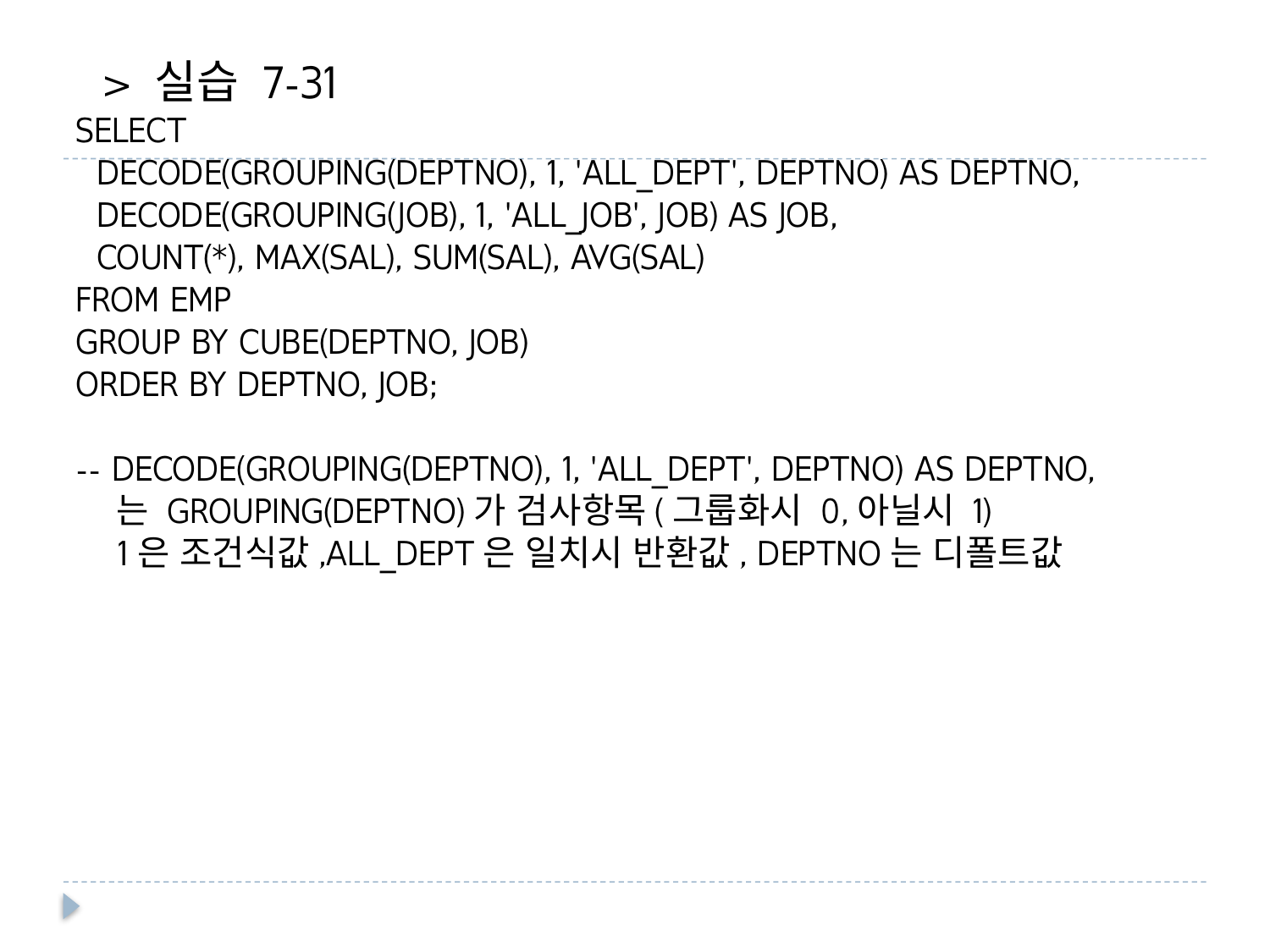

> 실습 7-31
SELECT
  DECODE(GROUPING(DEPTNO), 1, 'ALL_DEPT', DEPTNO) AS DEPTNO,
  DECODE(GROUPING(JOB), 1, 'ALL_JOB', JOB) AS JOB,
  COUNT(*), MAX(SAL), SUM(SAL), AVG(SAL)
FROM EMP
GROUP BY CUBE(DEPTNO, JOB)
ORDER BY DEPTNO, JOB;
-- DECODE(GROUPING(DEPTNO), 1, 'ALL_DEPT', DEPTNO) AS DEPTNO,
   는 GROUPING(DEPTNO)가 검사항목(그룹화시 0,아닐시 1)
    1은 조건식값,ALL_DEPT은 일치시 반환값, DEPTNO는 디폴트값